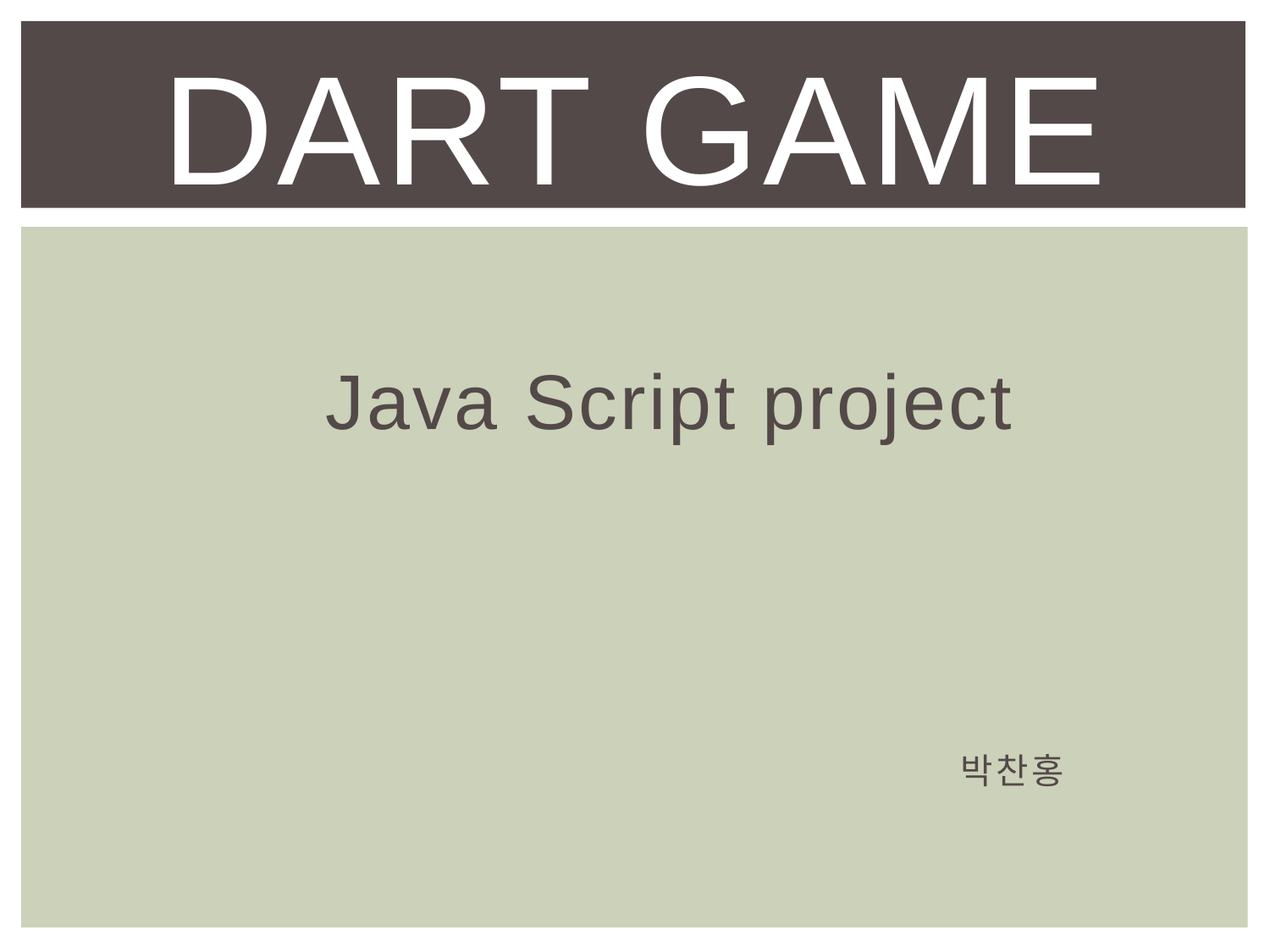

# Dart game

		Java Script project

							박찬홍